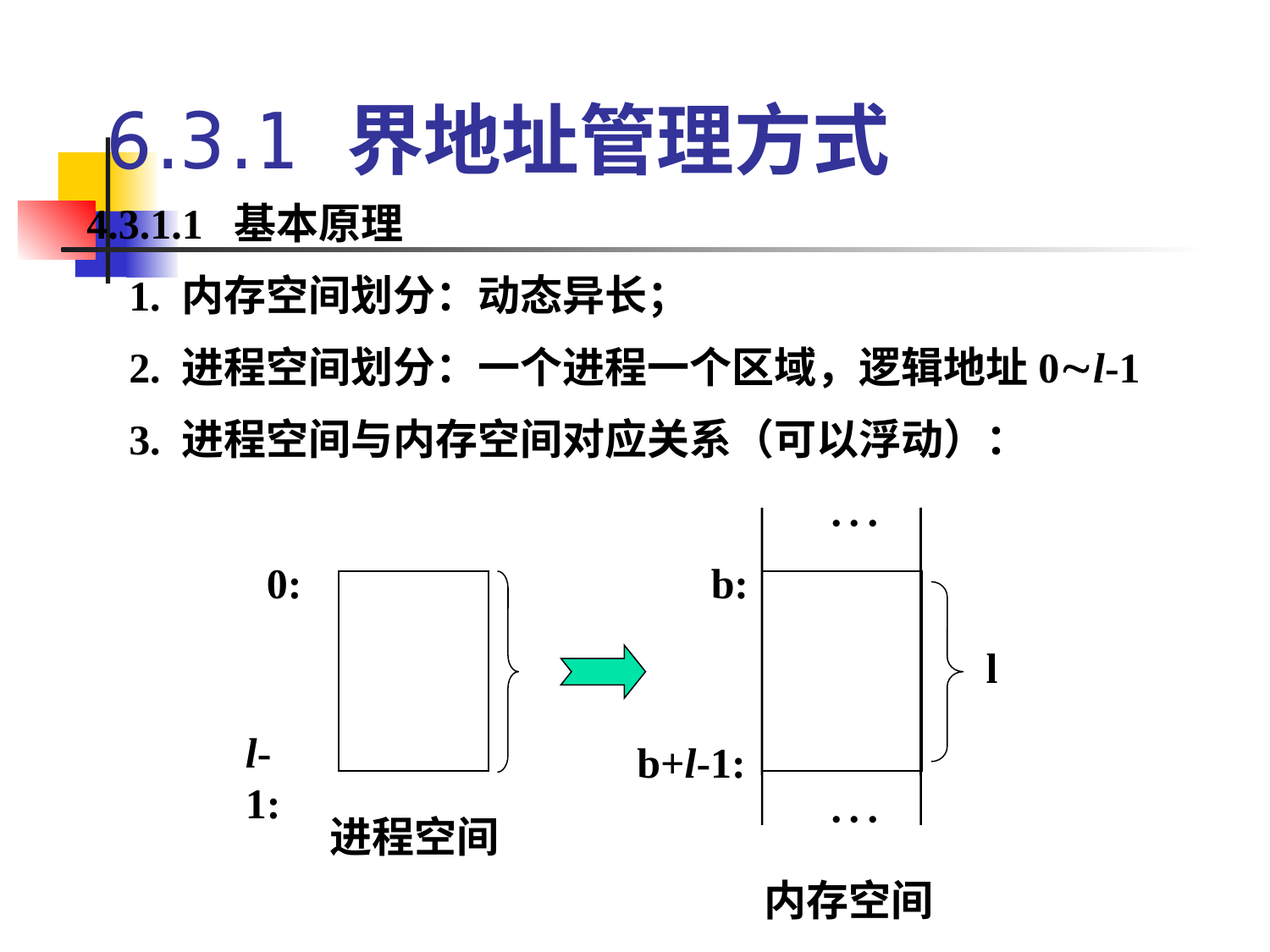

# 6.3.1 界地址管理方式
4.3.1.1  基本原理
    1. 内存空间划分：动态异长；
    2. 进程空间划分：一个进程一个区域，逻辑地址0∼l-1
    3. 进程空间与内存空间对应关系（可以浮动）：
...

0:
b:

l

l-1:
b+l-1:
...
进程空间
内存空间